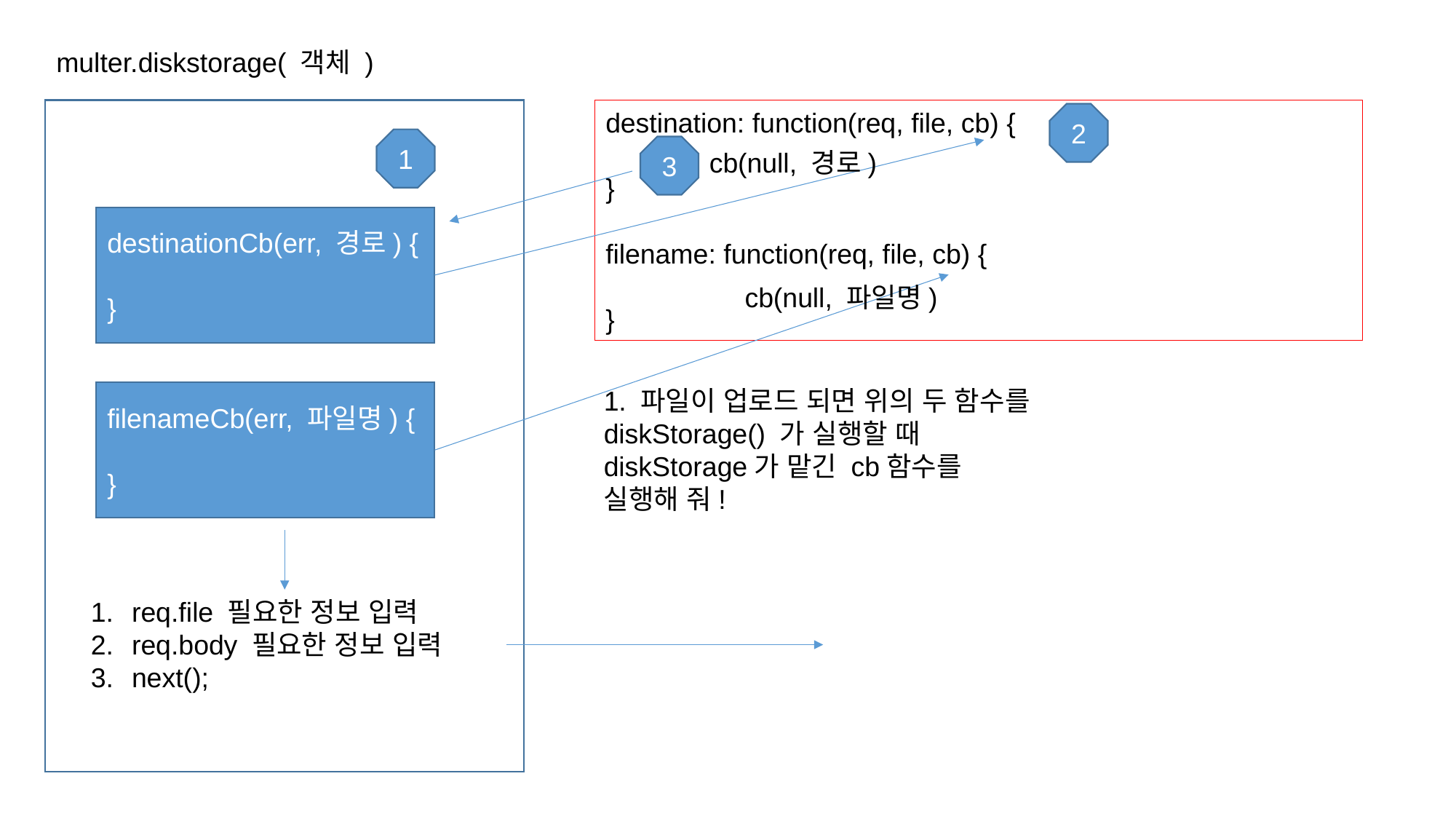

multer.diskstorage( 객체 )

destination: function(req, file, cb) {

}

filename: function(req, file, cb) {

}
2
1
3
cb(null, 경로)
destinationCb(err, 경로) {

}
cb(null, 파일명)
1. 파일이 업로드 되면 위의 두 함수를 diskStorage() 가 실행할 때 diskStorage가 맡긴 cb함수를 실행해 줘!
filenameCb(err, 파일명) {

}
req.file 필요한 정보 입력
req.body 필요한 정보 입력
next();